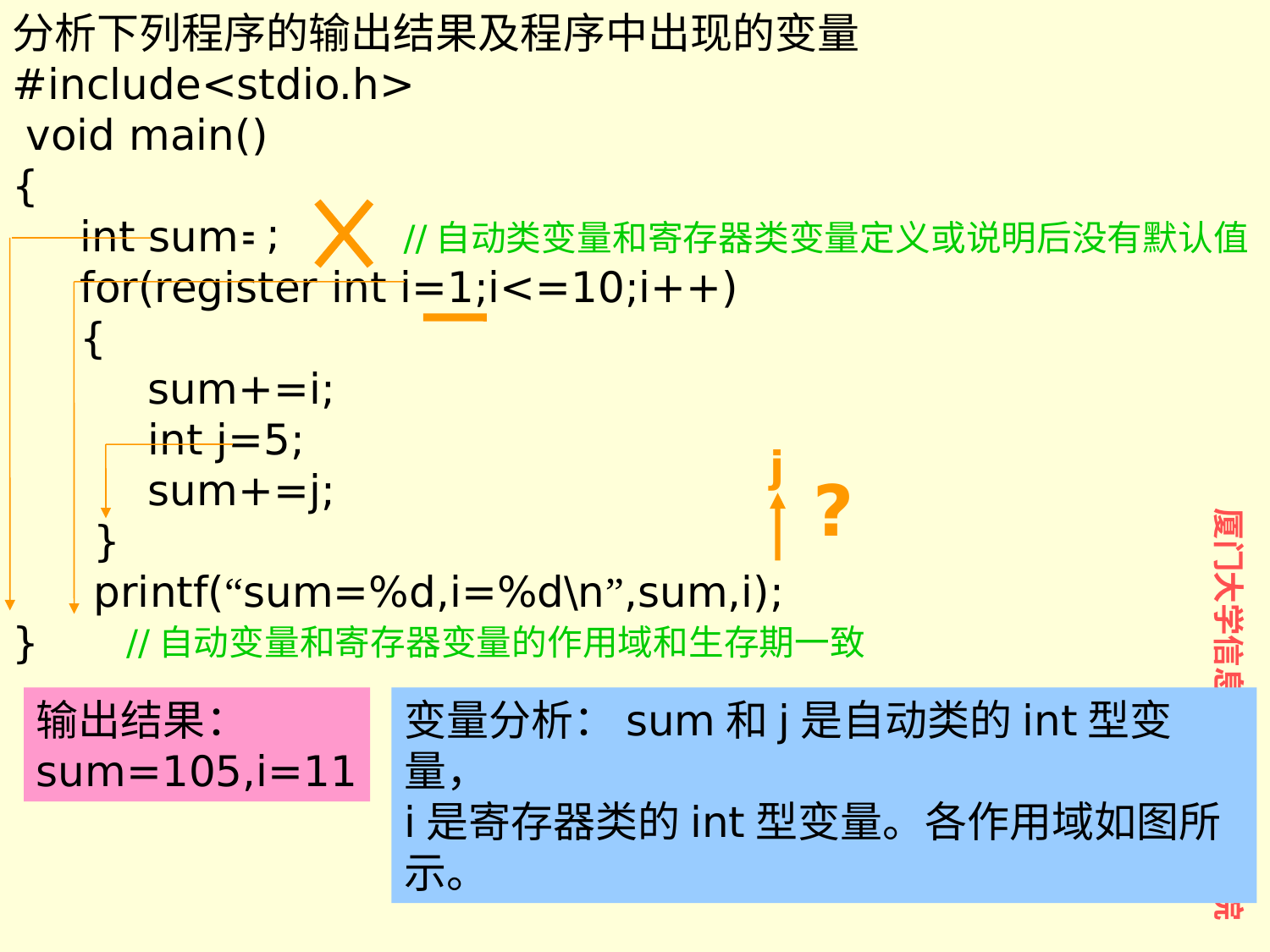

分析下列程序的输出结果及程序中出现的变量#include<stdio.h>
 void main()
{
     int sum=0;
     for(register int i=1;i<=10;i++)
     {
          sum+=i;
          int j=5;
          sum+=j;
      }
      printf(“sum=%d,i=%d\n”,sum,i);
}
# 例题
;

//自动类变量和寄存器类变量定义或说明后没有默认值

j

?

//自动变量和寄存器变量的作用域和生存期一致
输出结果：
sum=105,i=11
变量分析：sum和j是自动类的int型变量，
i是寄存器类的int型变量。各作用域如图所示。
222